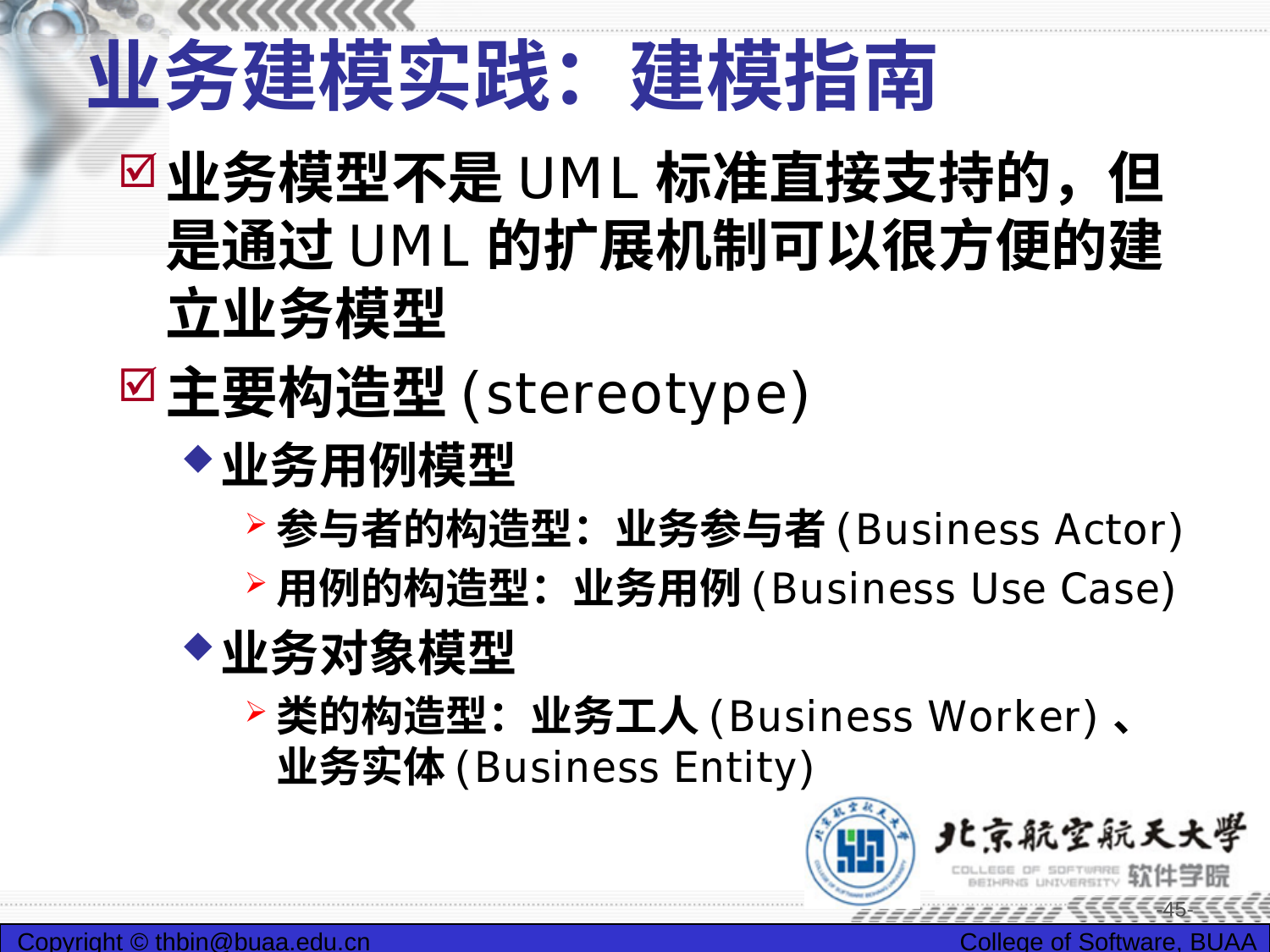

# 业务建模实践：建模指南
业务模型不是UML标准直接支持的，但是通过UML的扩展机制可以很方便的建立业务模型
主要构造型(stereotype)
业务用例模型
参与者的构造型：业务参与者(Business Actor)
用例的构造型：业务用例(Business Use Case)
业务对象模型
类的构造型：业务工人(Business Worker)、业务实体(Business Entity)
-45-